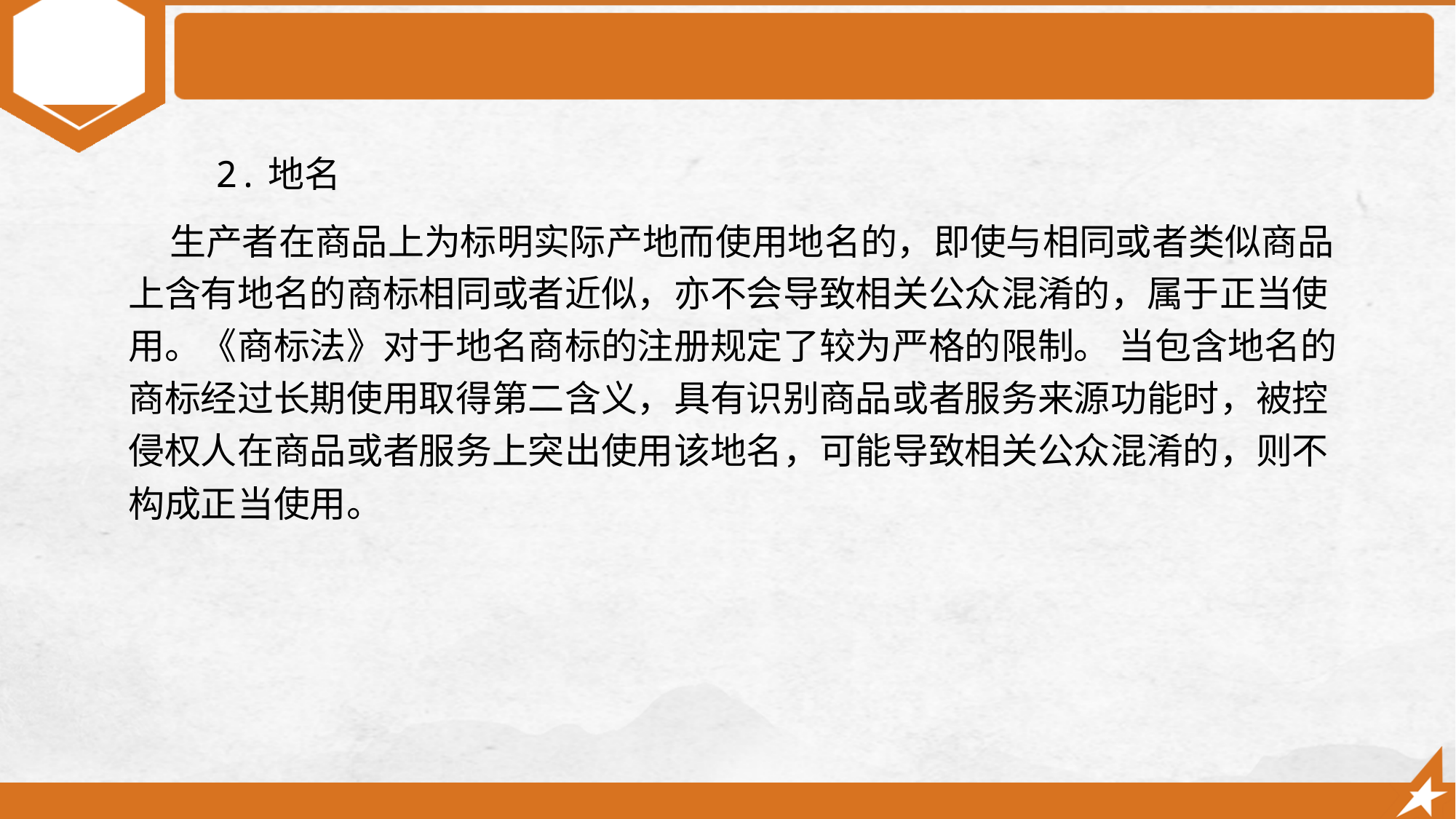

2.地名
    生产者在商品上为标明实际产地而使用地名的，即使与相同或者类似商品上含有地名的商标相同或者近似，亦不会导致相关公众混淆的，属于正当使用。《商标法》对于地名商标的注册规定了较为严格的限制。 当包含地名的商标经过长期使用取得第二含义，具有识别商品或者服务来源功能时，被控侵权人在商品或者服务上突出使用该地名，可能导致相关公众混淆的，则不构成正当使用。